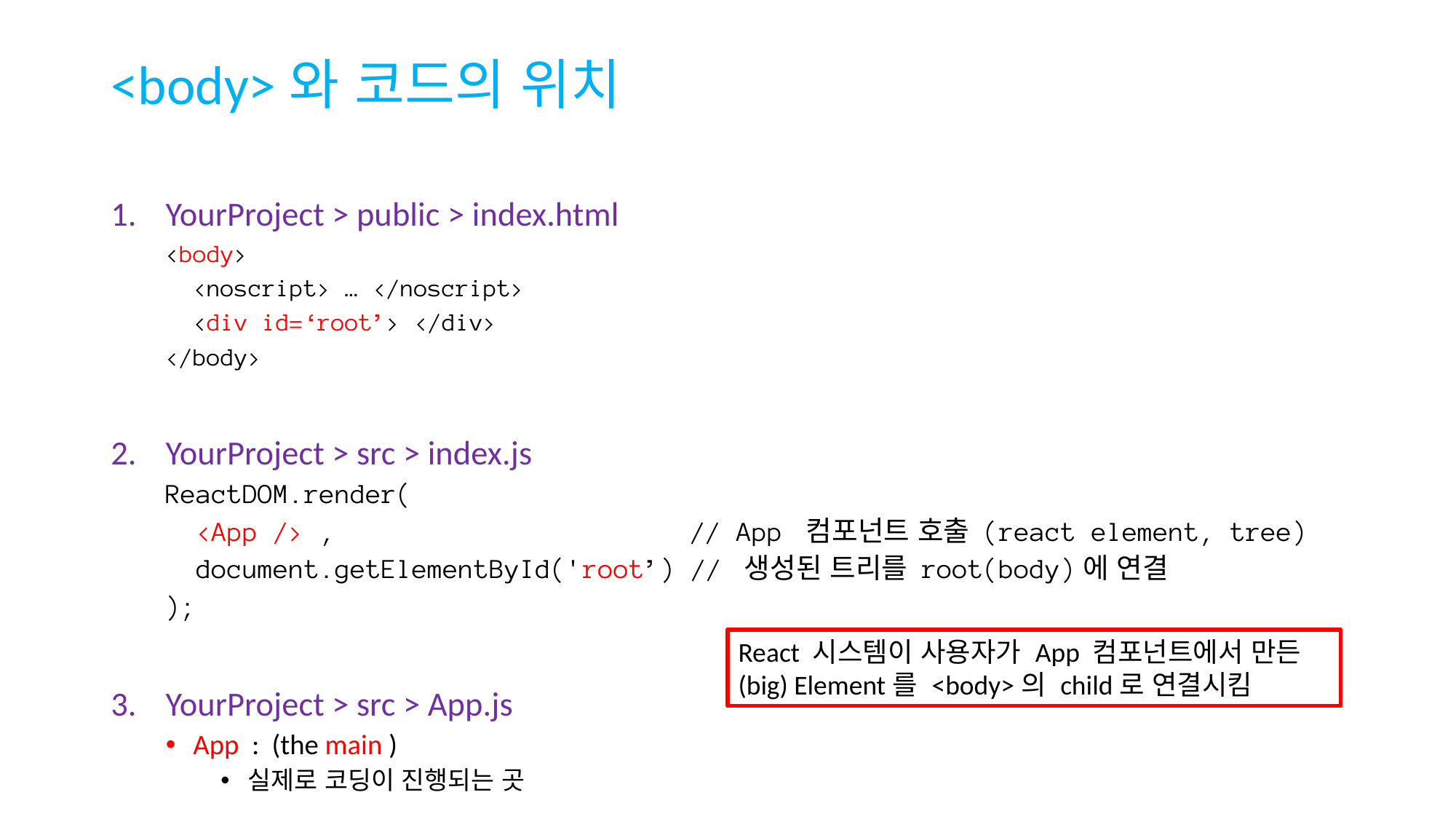

# <body>와 코드의 위치
YourProject > public > index.html
<body>
  <noscript> … </noscript>
  <div id=‘root’> </div>
</body>

YourProject > src > index.js
ReactDOM.render(
  <App /> ,                       // App 컴포넌트 호출 (react element, tree)
  document.getElementById('root’) // 생성된 트리를 root(body)에 연결
);

YourProject > src > App.js
App  :  (the main )
실제로 코딩이 진행되는 곳
React 시스템이 사용자가 App 컴포넌트에서 만든 (big) Element를 <body>의 child로 연결시킴